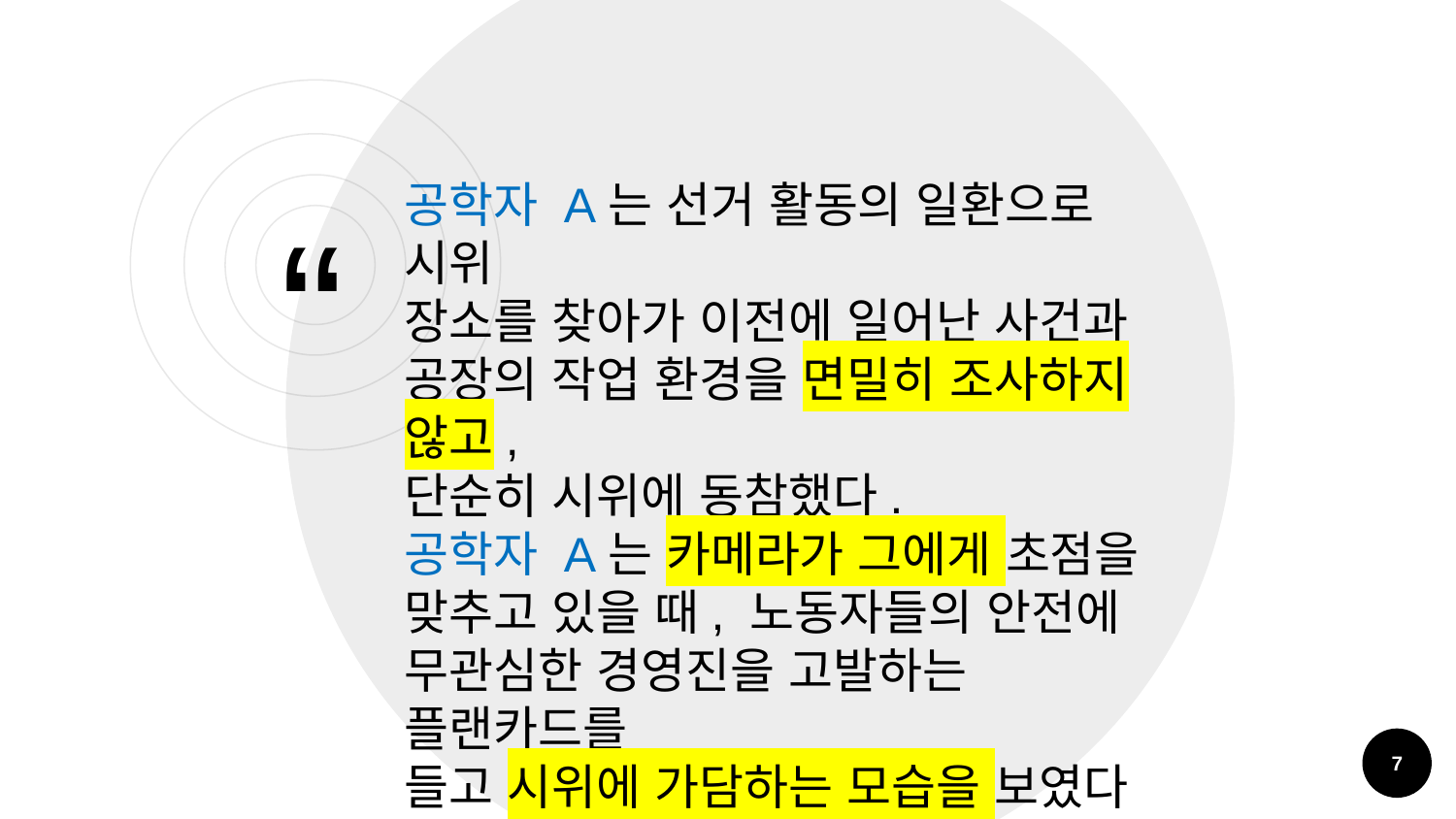

공학자 A는 선거 활동의 일환으로 시위
장소를 찾아가 이전에 일어난 사건과
공장의 작업 환경을 면밀히 조사하지 않고,
단순히 시위에 동참했다.
공학자 A는 카메라가 그에게 초점을
맞추고 있을 때, 노동자들의 안전에
무관심한 경영진을 고발하는 플랜카드를
들고 시위에 가담하는 모습을 보였다
“
7